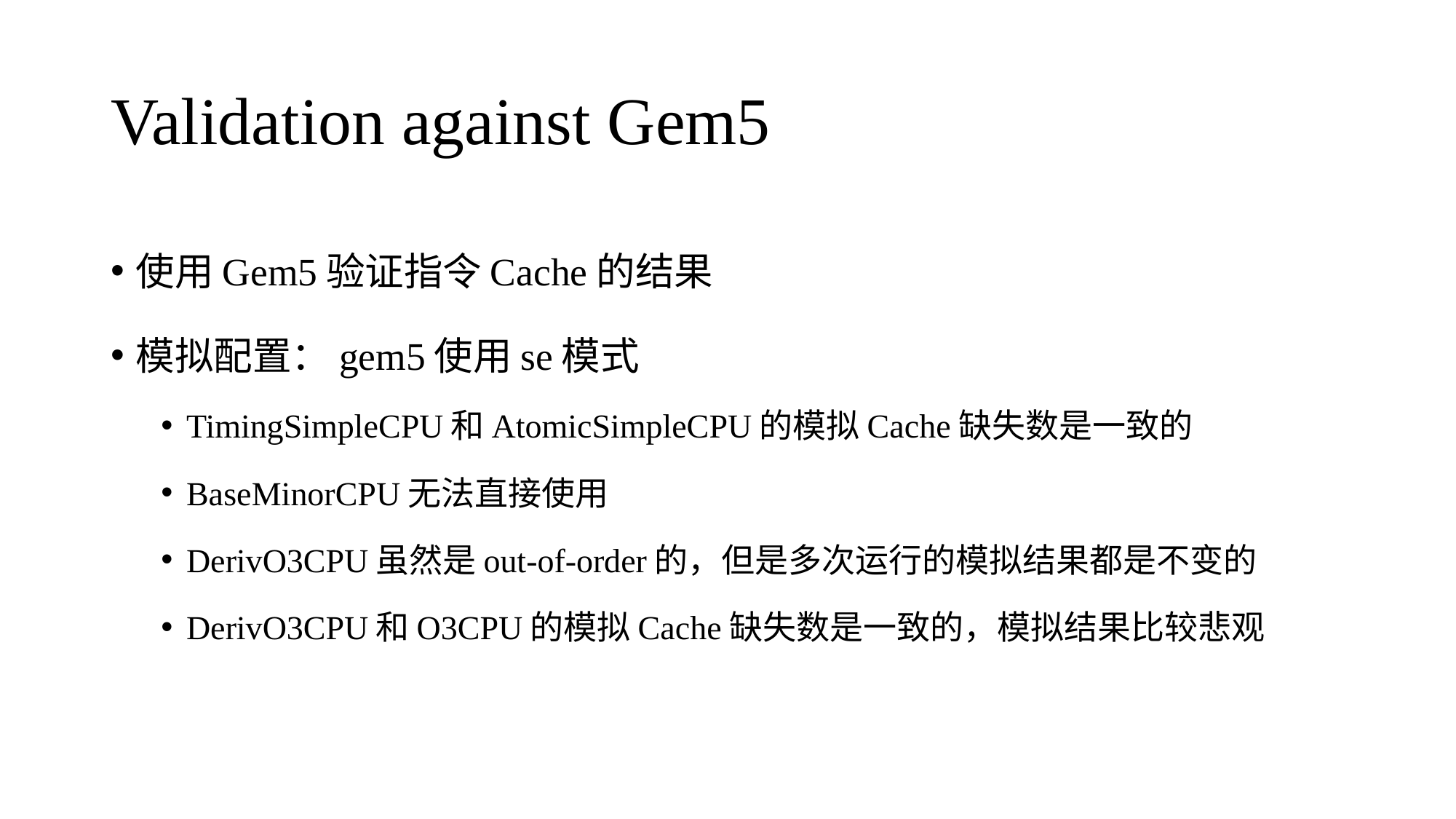

# Validation against Gem5
使用Gem5验证指令Cache的结果
模拟配置：gem5使用se模式
TimingSimpleCPU和AtomicSimpleCPU的模拟Cache缺失数是一致的
BaseMinorCPU无法直接使用
DerivO3CPU虽然是out-of-order的，但是多次运行的模拟结果都是不变的
DerivO3CPU和O3CPU的模拟Cache缺失数是一致的，模拟结果比较悲观